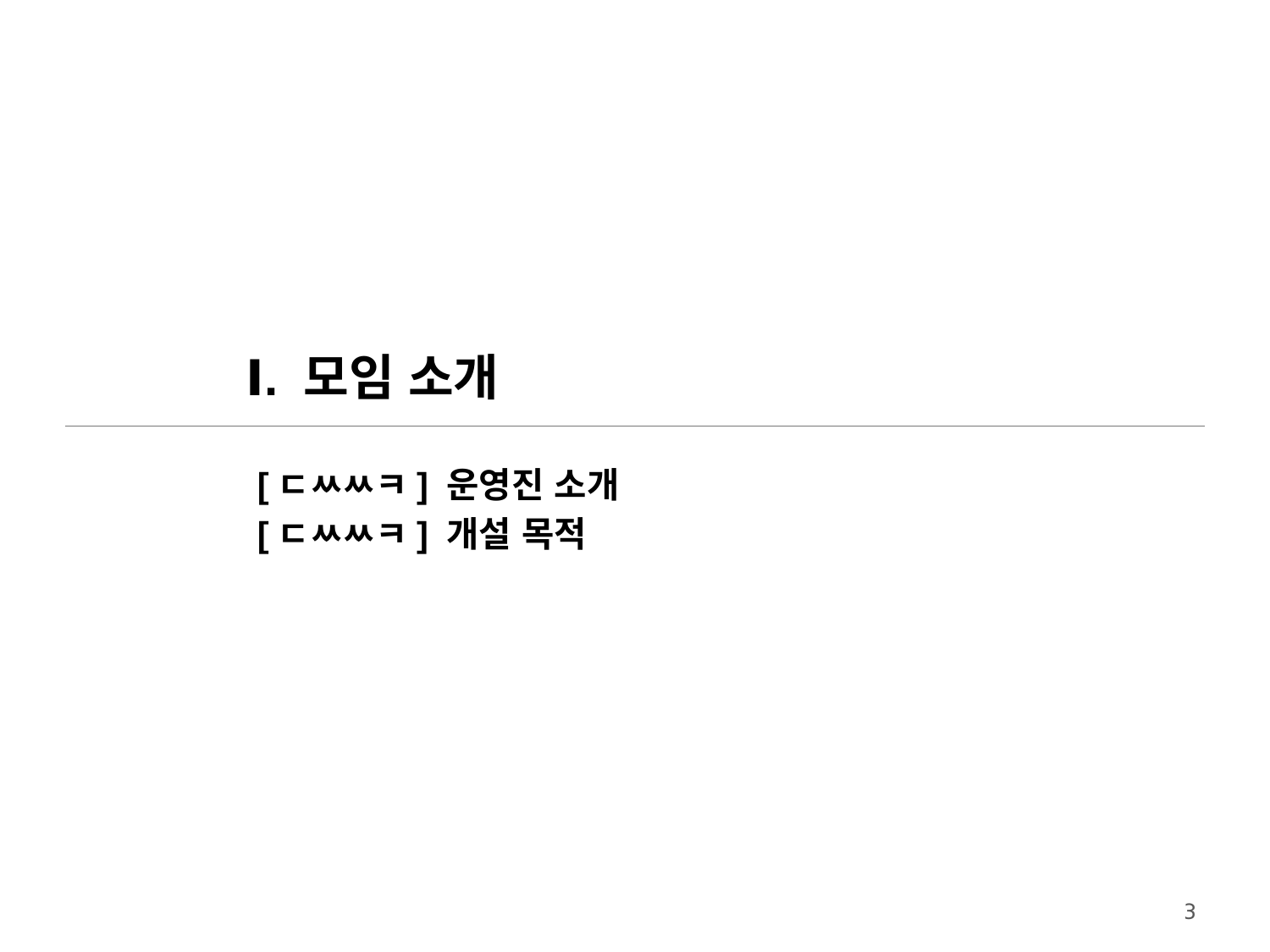

# Ⅰ. 모임 소개
 [ㄷㅆㅆㅋ] 운영진 소개
 [ㄷㅆㅆㅋ] 개설 목적